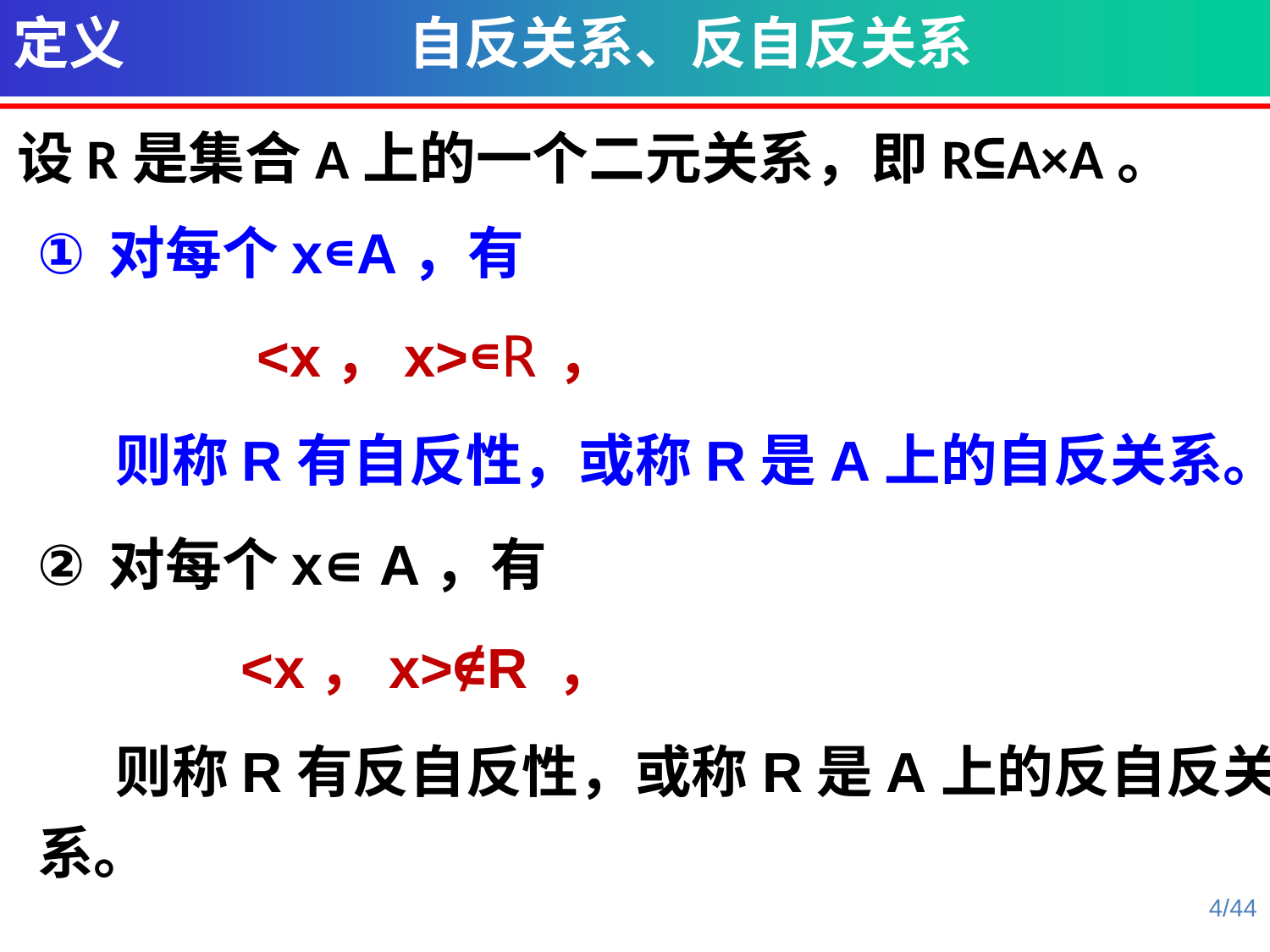

定义                      自反关系、反自反关系
设R是集合A上的一个二元关系，即R⊆A×A。
对每个x∊A，有
              <x，x>∊R，
     则称R有自反性，或称R是A上的自反关系。
对每个x∊A，有
             <x，x>∉R ，
     则称R有反自反性，或称R是A上的反自反关系。
4/44